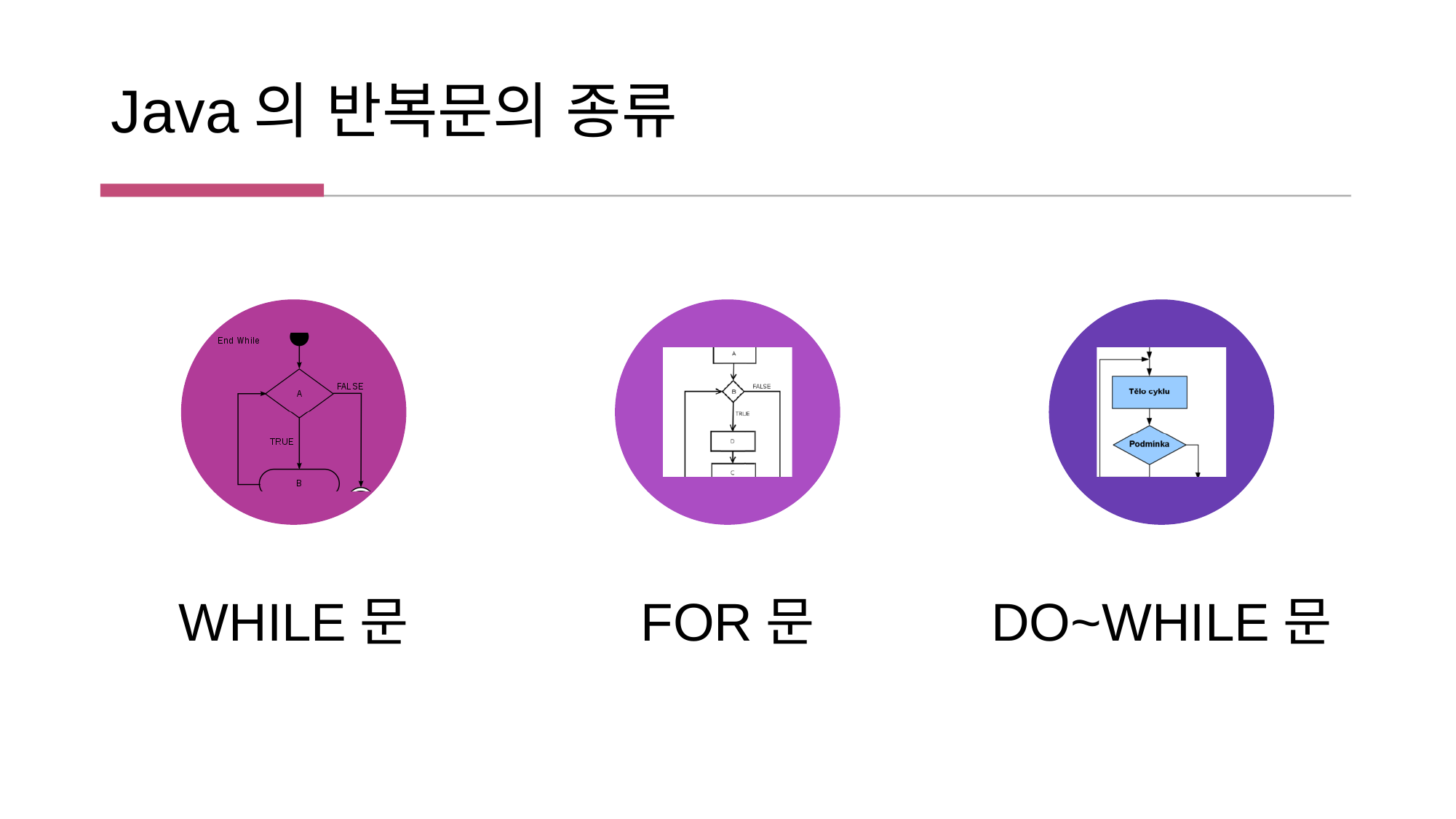

# Java의 반복문의 종류

while문
for문
do~while문